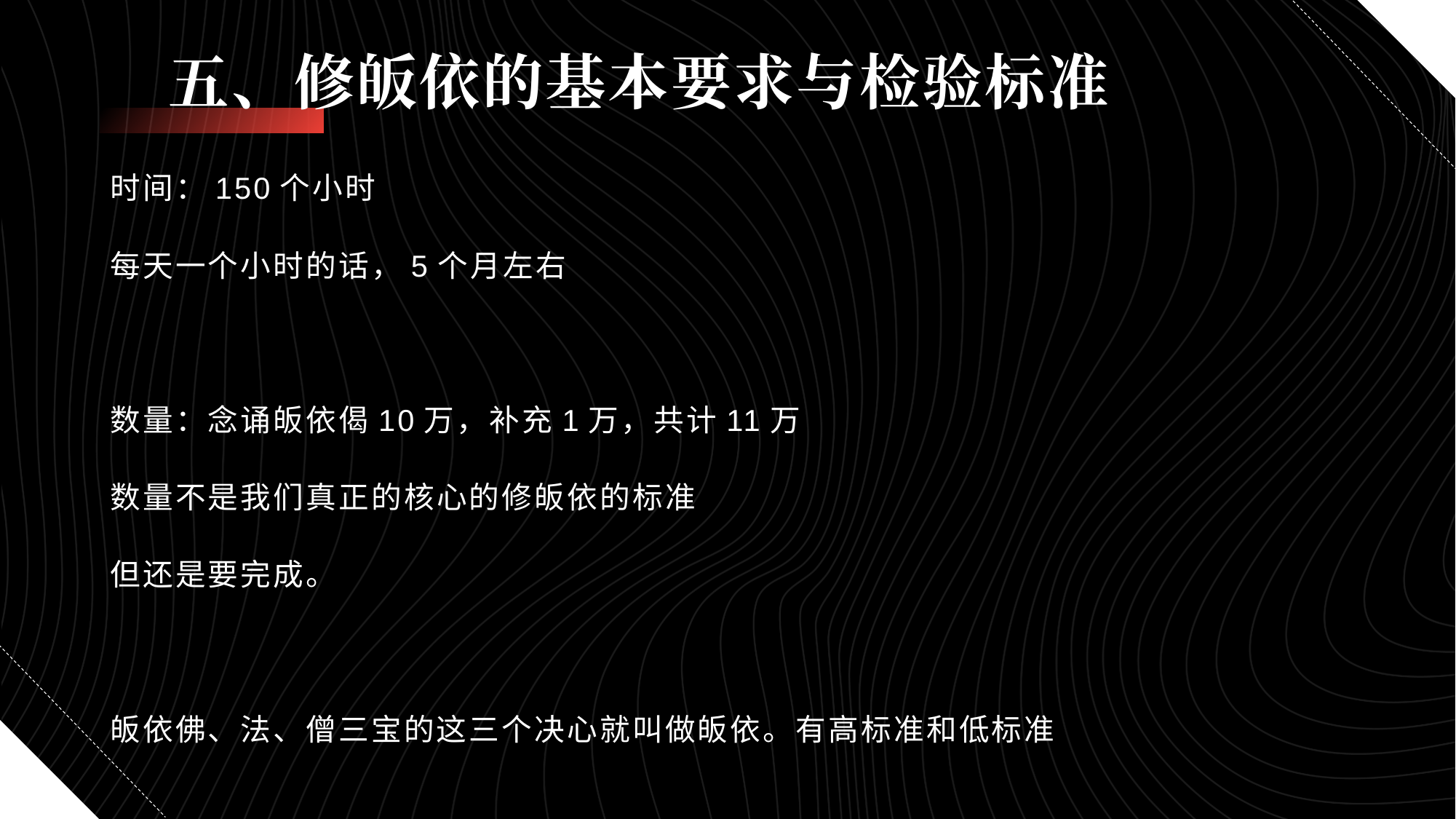

# 五、修皈依的基本要求与检验标准
时间：150个小时
每天一个小时的话，5个月左右

数量：念诵皈依偈10万，补充1万，共计11万
数量不是我们真正的核心的修皈依的标准
但还是要完成。

皈依佛、法、僧三宝的这三个决心就叫做皈依。有高标准和低标准